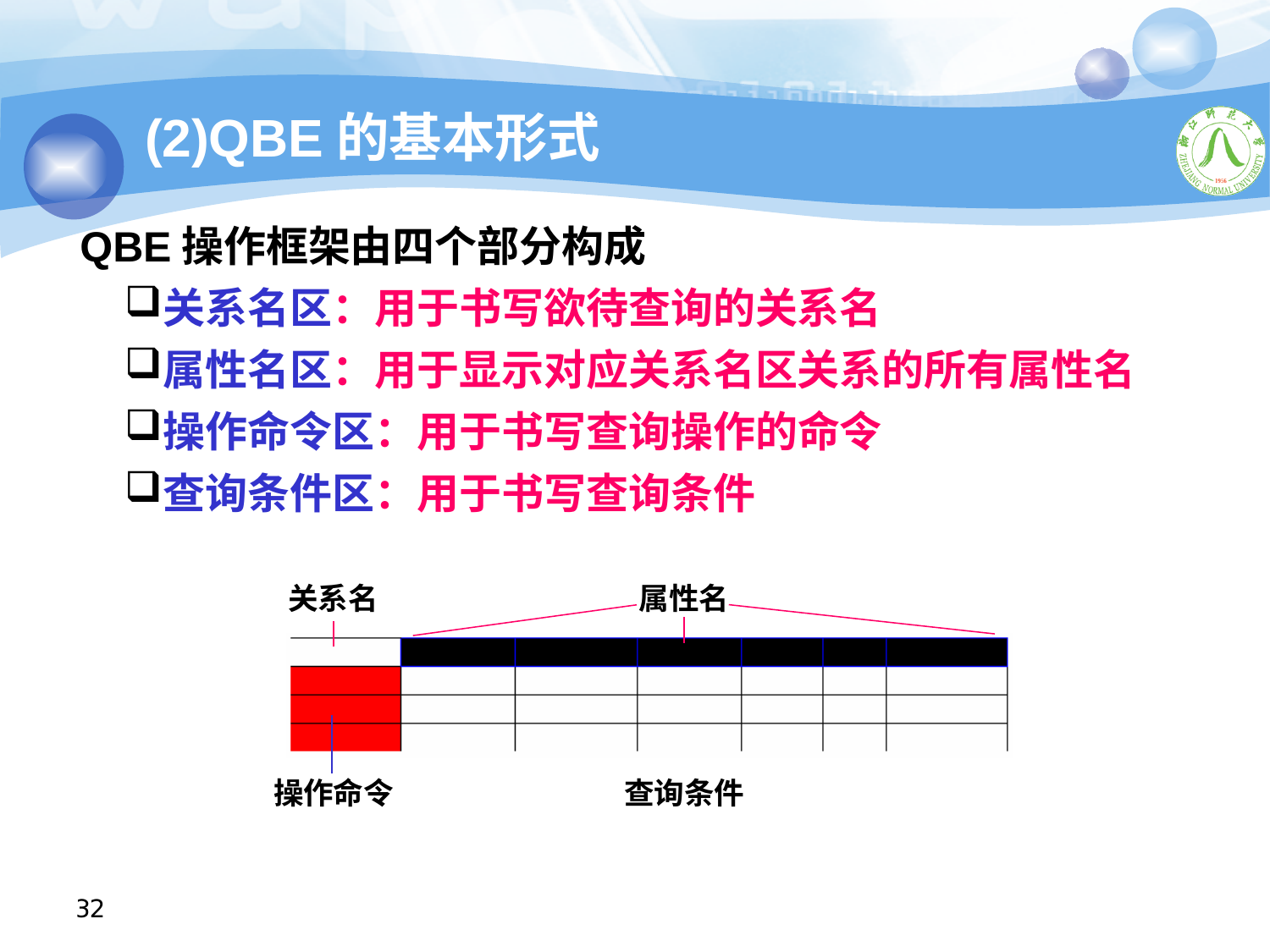

# (2)QBE的基本形式
QBE操作框架由四个部分构成
关系名区：用于书写欲待查询的关系名
属性名区：用于显示对应关系名区关系的所有属性名
操作命令区：用于书写查询操作的命令
查询条件区：用于书写查询条件
关系名
属性名

操作命令
查询条件
32